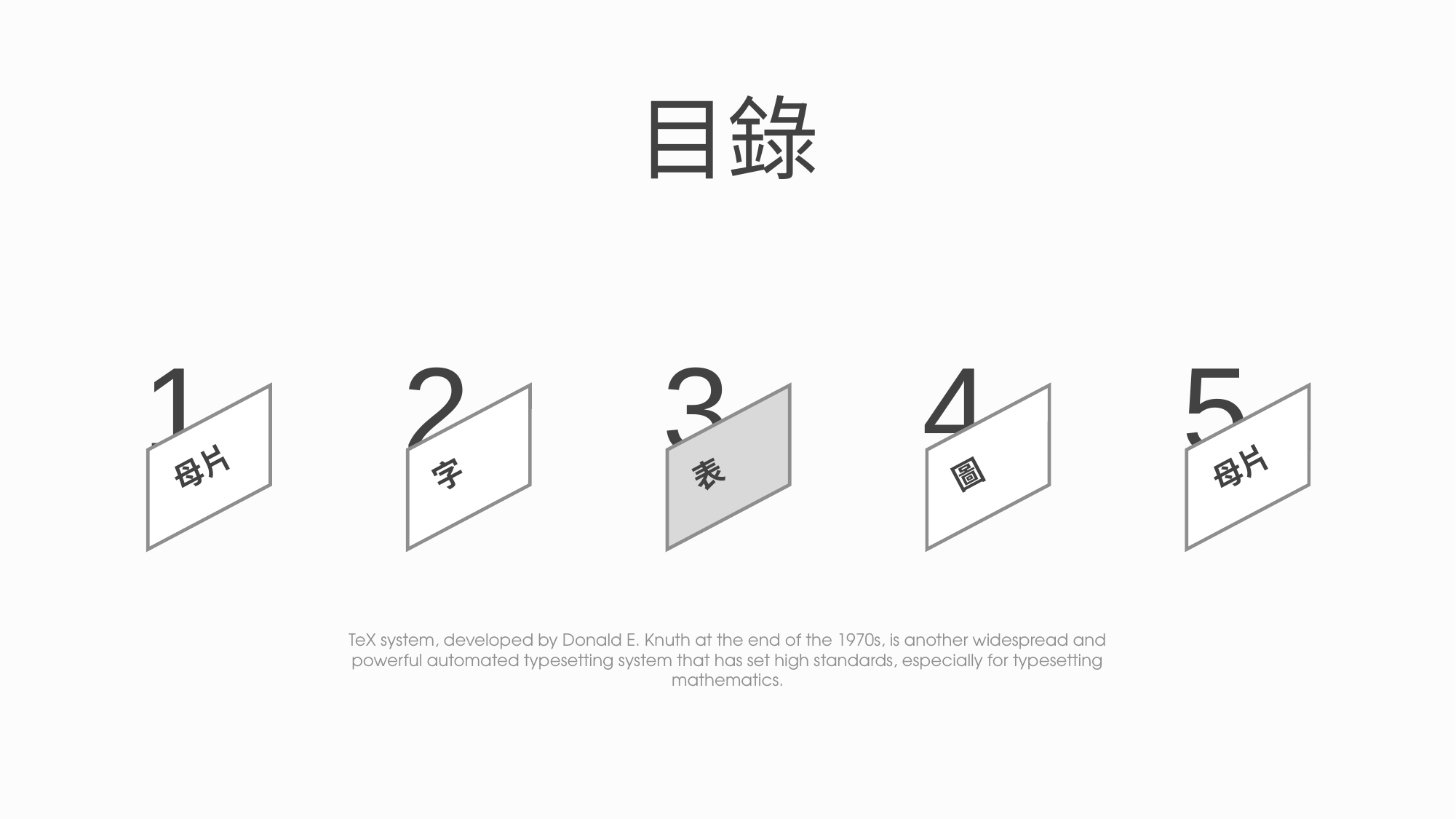

目錄
1

母片
2

字
3

表
4

圖
5

母片
TeX system, developed by Donald E. Knuth at the end of the 1970s, is another widespread and powerful automated typesetting system that has set high standards, especially for typesetting mathematics.